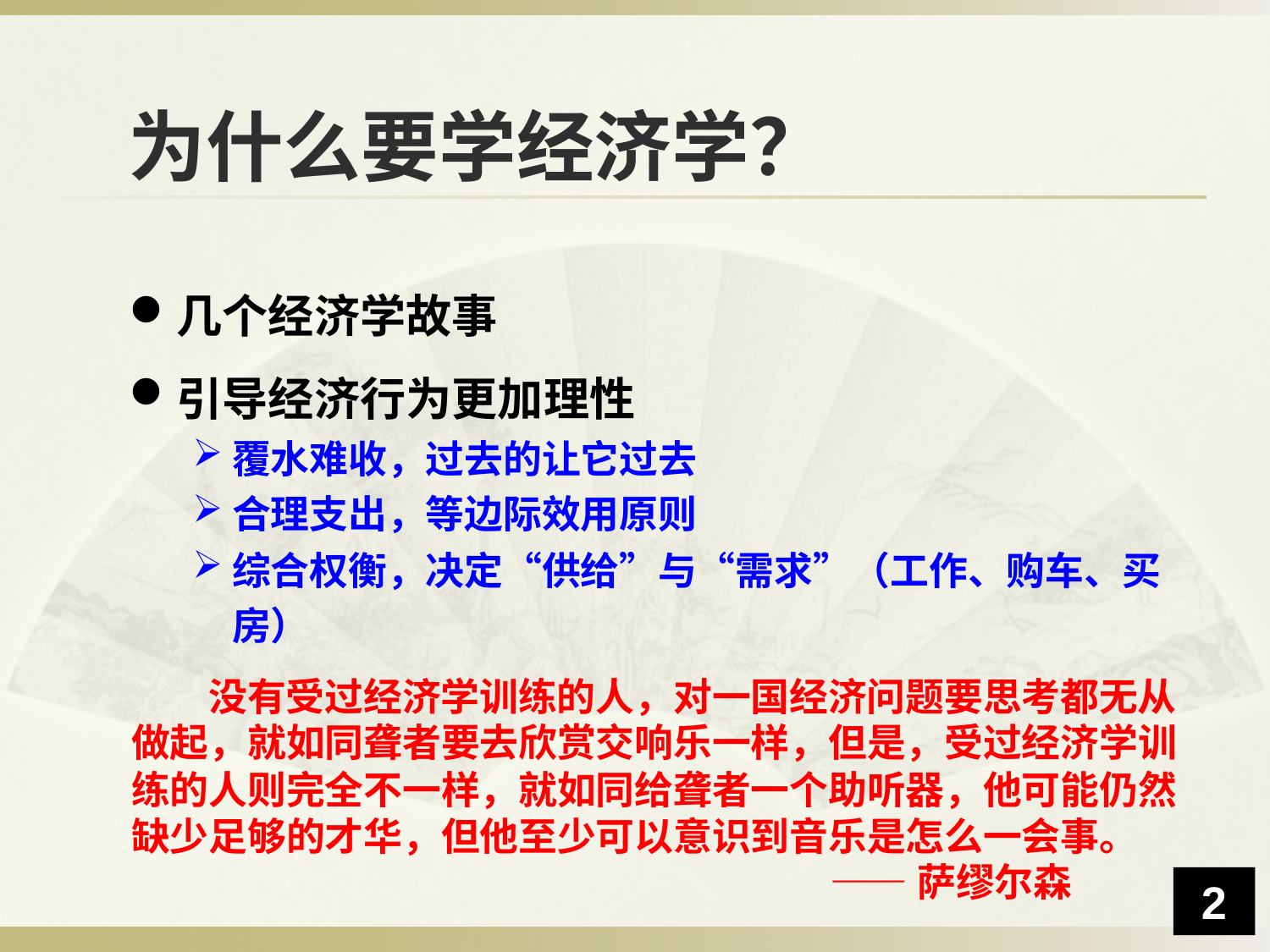

为什么要学经济学？
几个经济学故事
引导经济行为更加理性
覆水难收，过去的让它过去
合理支出，等边际效用原则
综合权衡，决定“供给”与“需求”（工作、购车、买房）

             没有受过经济学训练的人，对一国经济问题要思考都无从做起，就如同聋者要去欣赏交响乐一样，但是，受过经济学训练的人则完全不一样，就如同给聋者一个助听器，他可能仍然缺少足够的才华，但他至少可以意识到音乐是怎么一会事。
                                                                                    ——萨缪尔森
2